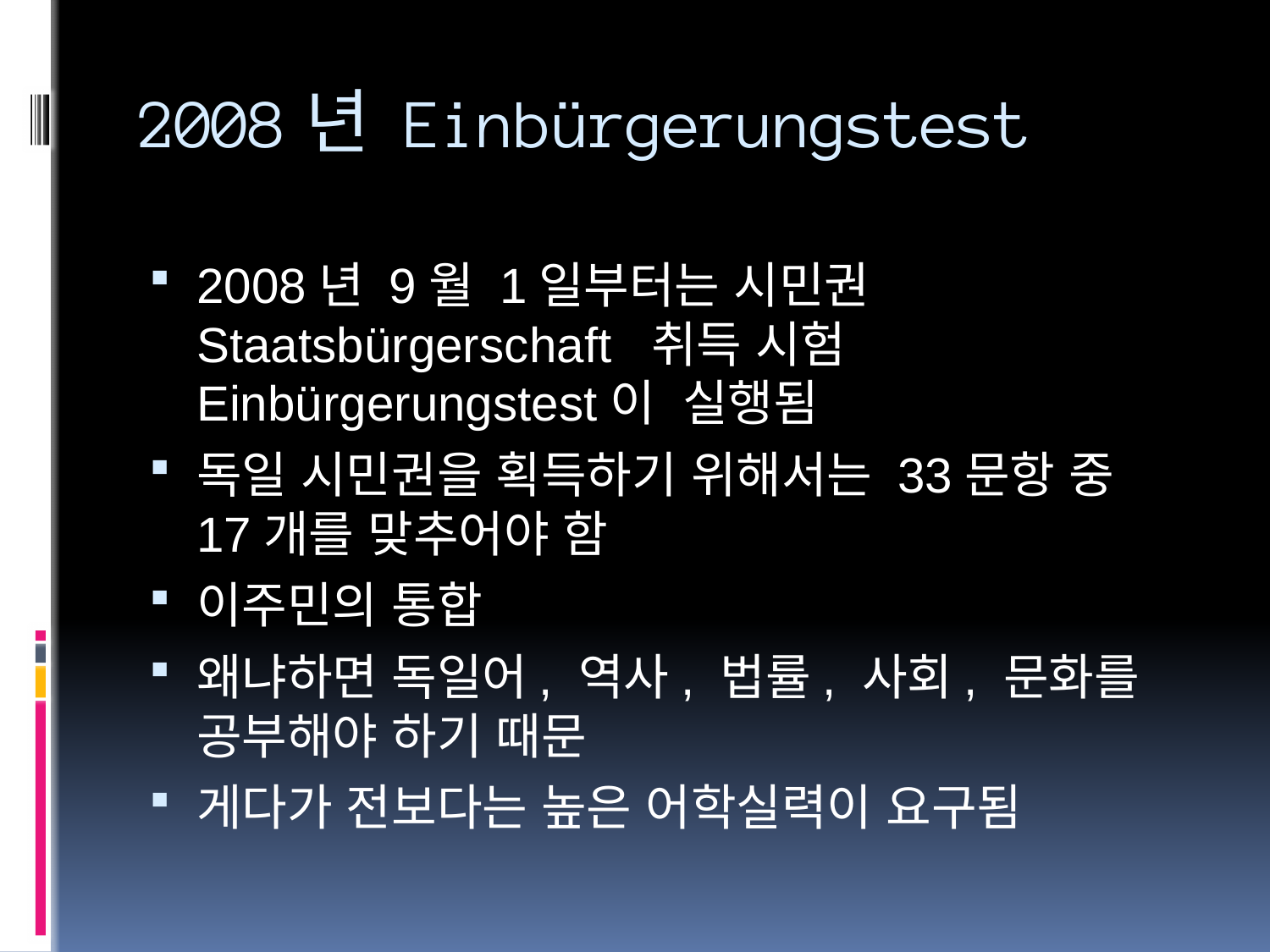

# 2008년 Einbürgerungstest
2008년 9월 1일부터는 시민권Staatsbürgerschaft  취득 시험Einbürgerungstest이  실행됨
독일 시민권을 획득하기 위해서는 33문항 중 17개를 맞추어야 함
이주민의 통합
왜냐하면 독일어, 역사, 법률, 사회, 문화를 공부해야 하기 때문
게다가 전보다는 높은 어학실력이 요구됨